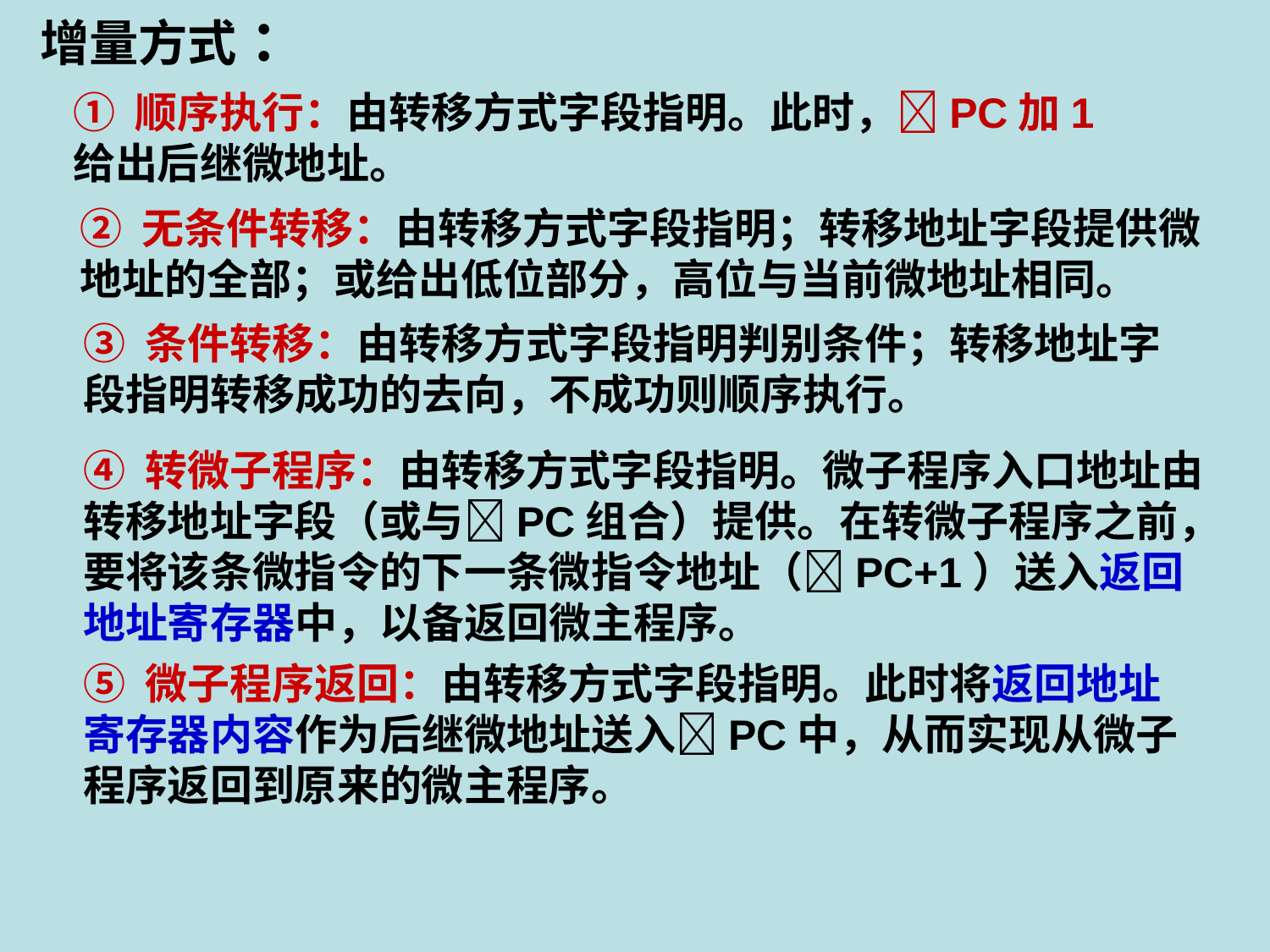

增量方式 ：
① 顺序执行：由转移方式字段指明。此时，μPC加1给出后继微地址。
② 无条件转移：由转移方式字段指明；转移地址字段提供微地址的全部；或给出低位部分，高位与当前微地址相同。
③ 条件转移：由转移方式字段指明判别条件；转移地址字段指明转移成功的去向，不成功则顺序执行。
④ 转微子程序：由转移方式字段指明。微子程序入口地址由转移地址字段（或与μPC组合）提供。在转微子程序之前，要将该条微指令的下一条微指令地址（μPC+1）送入返回地址寄存器中，以备返回微主程序。
⑤ 微子程序返回：由转移方式字段指明。此时将返回地址寄存器内容作为后继微地址送入μPC中，从而实现从微子程序返回到原来的微主程序。